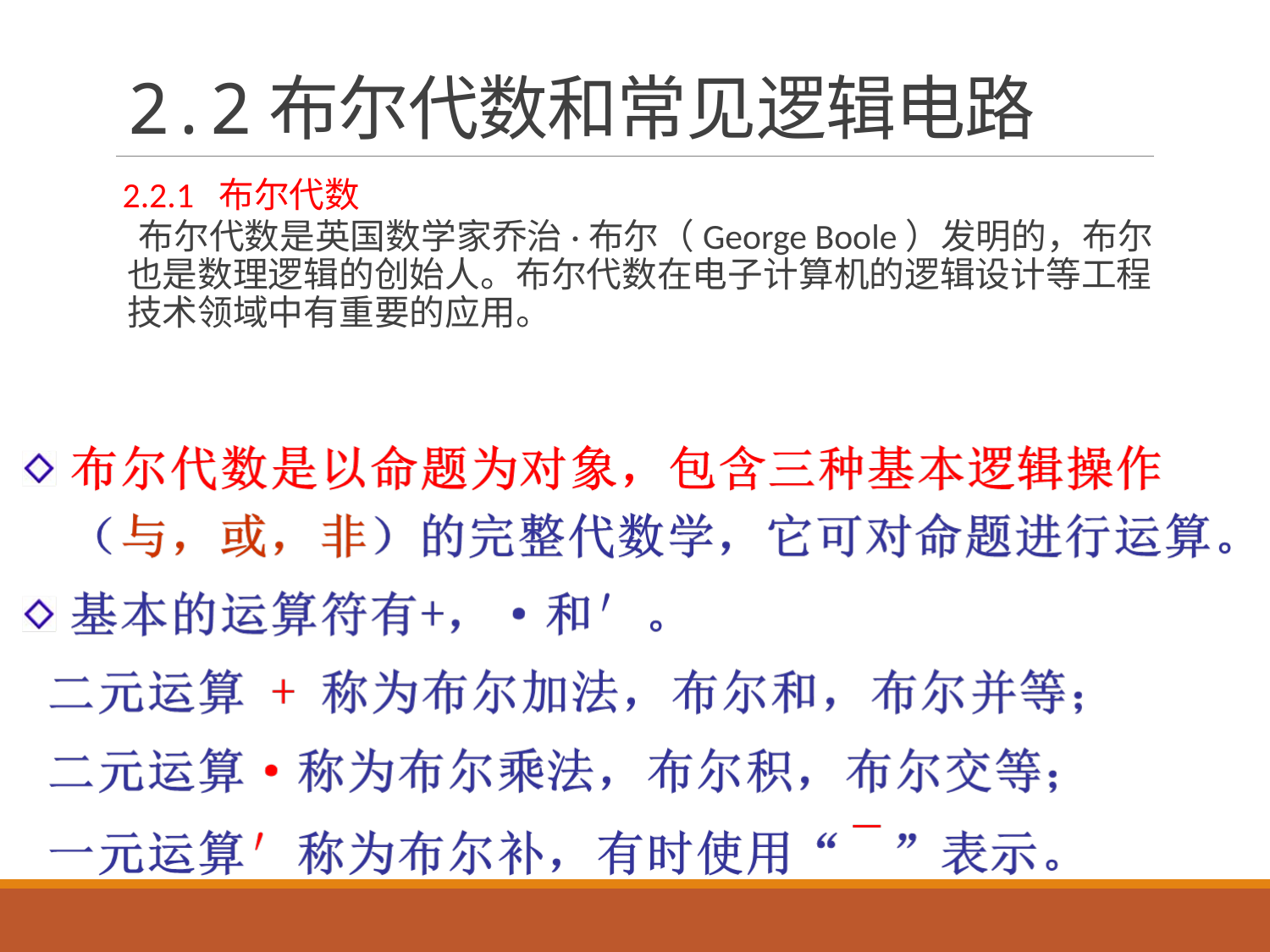

# 2.2布尔代数和常见逻辑电路
 2.2.1  布尔代数
  布尔代数是英国数学家乔治·布尔（George Boole）发明的，布尔也是数理逻辑的创始人。布尔代数在电子计算机的逻辑设计等工程技术领域中有重要的应用。